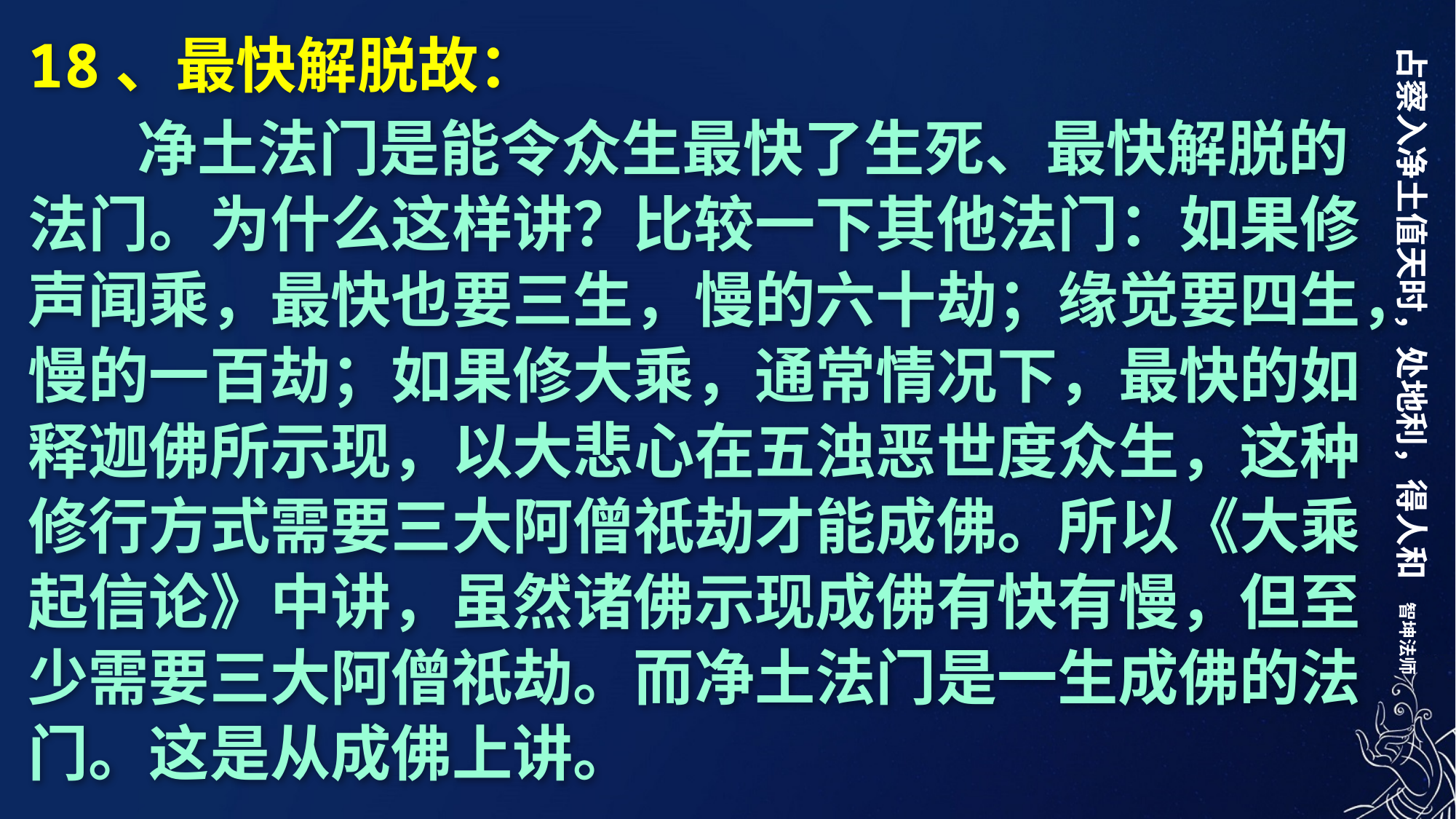

18、最快解脱故：
	净土法门是能令众生最快了生死、最快解脱的法门。为什么这样讲？比较一下其他法门：如果修声闻乘，最快也要三生，慢的六十劫；缘觉要四生，慢的一百劫；如果修大乘，通常情况下，最快的如释迦佛所示现，以大悲心在五浊恶世度众生，这种修行方式需要三大阿僧祇劫才能成佛。所以《大乘起信论》中讲，虽然诸佛示现成佛有快有慢，但至少需要三大阿僧祇劫。而净土法门是一生成佛的法门。这是从成佛上讲。